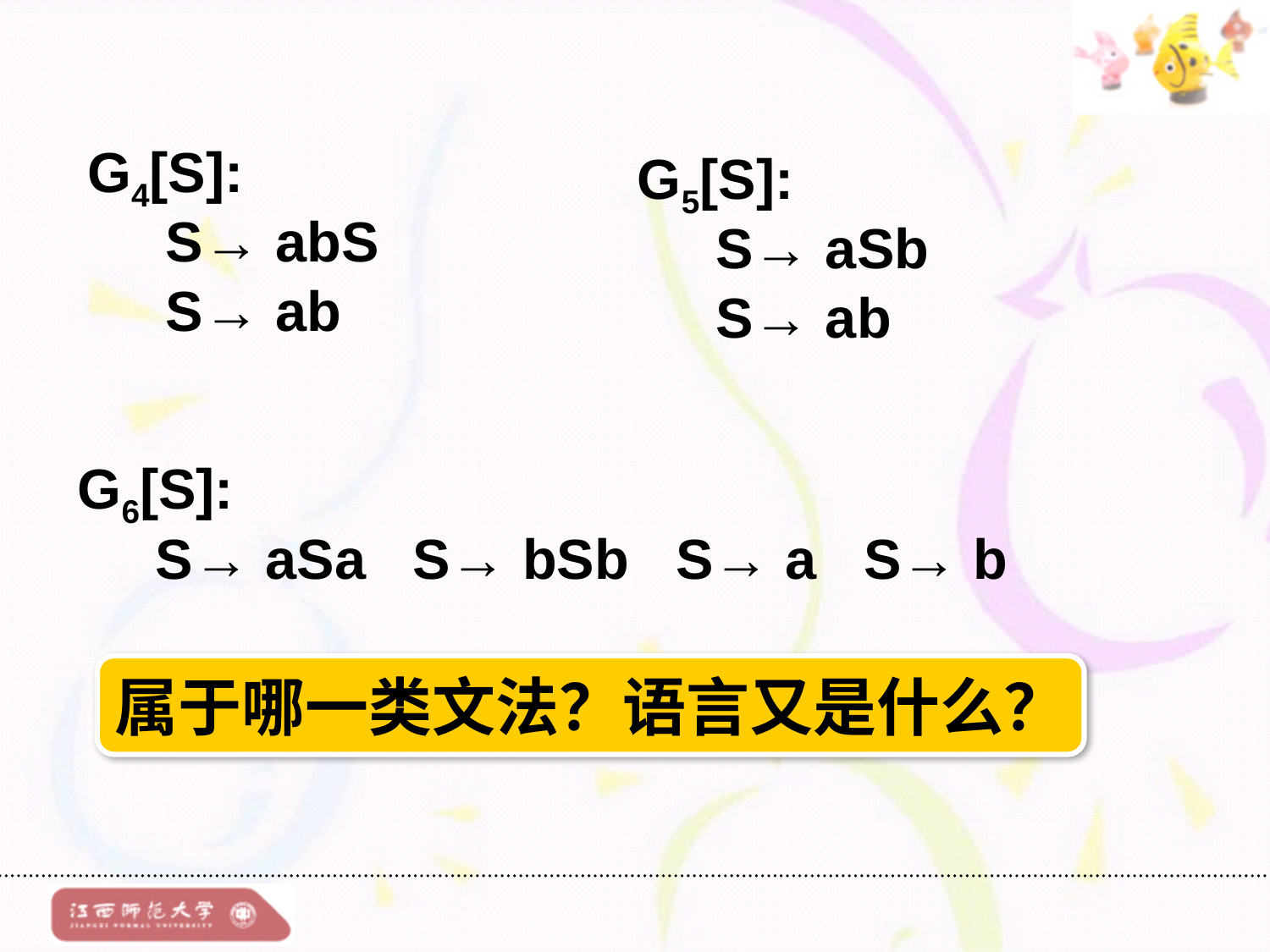

G4[S]:
     S→ abS
     S→ ab
G5[S]:
     S→ aSb
     S→ ab
G6[S]:
     S→ aSa   S→ bSb   S→ a   S→ b
属于哪一类文法？语言又是什么？